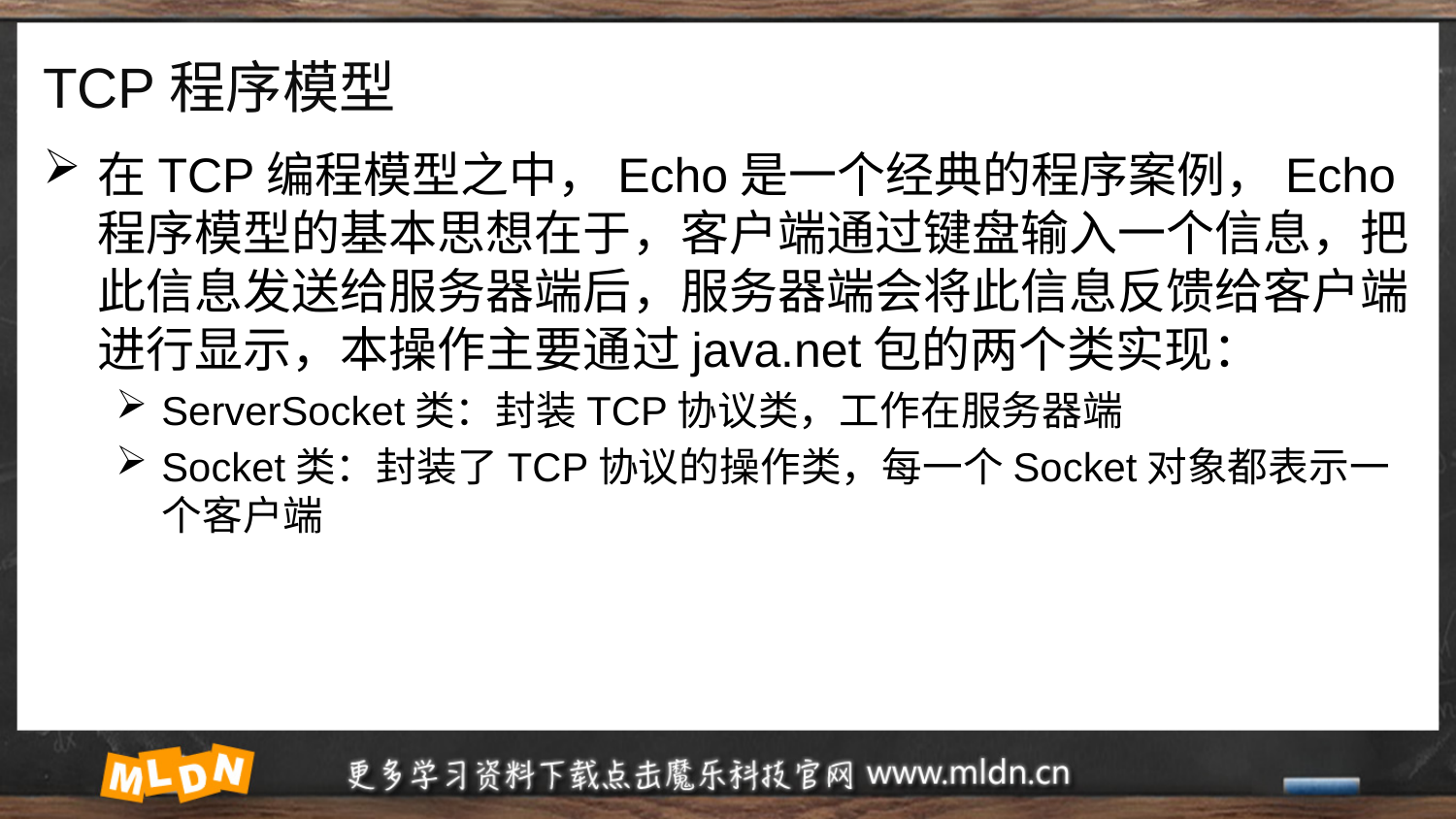

# TCP程序模型
在TCP编程模型之中，Echo是一个经典的程序案例，Echo程序模型的基本思想在于，客户端通过键盘输入一个信息，把此信息发送给服务器端后，服务器端会将此信息反馈给客户端进行显示，本操作主要通过java.net包的两个类实现：
ServerSocket类：封装TCP协议类，工作在服务器端
Socket类：封装了TCP协议的操作类，每一个Socket对象都表示一个客户端